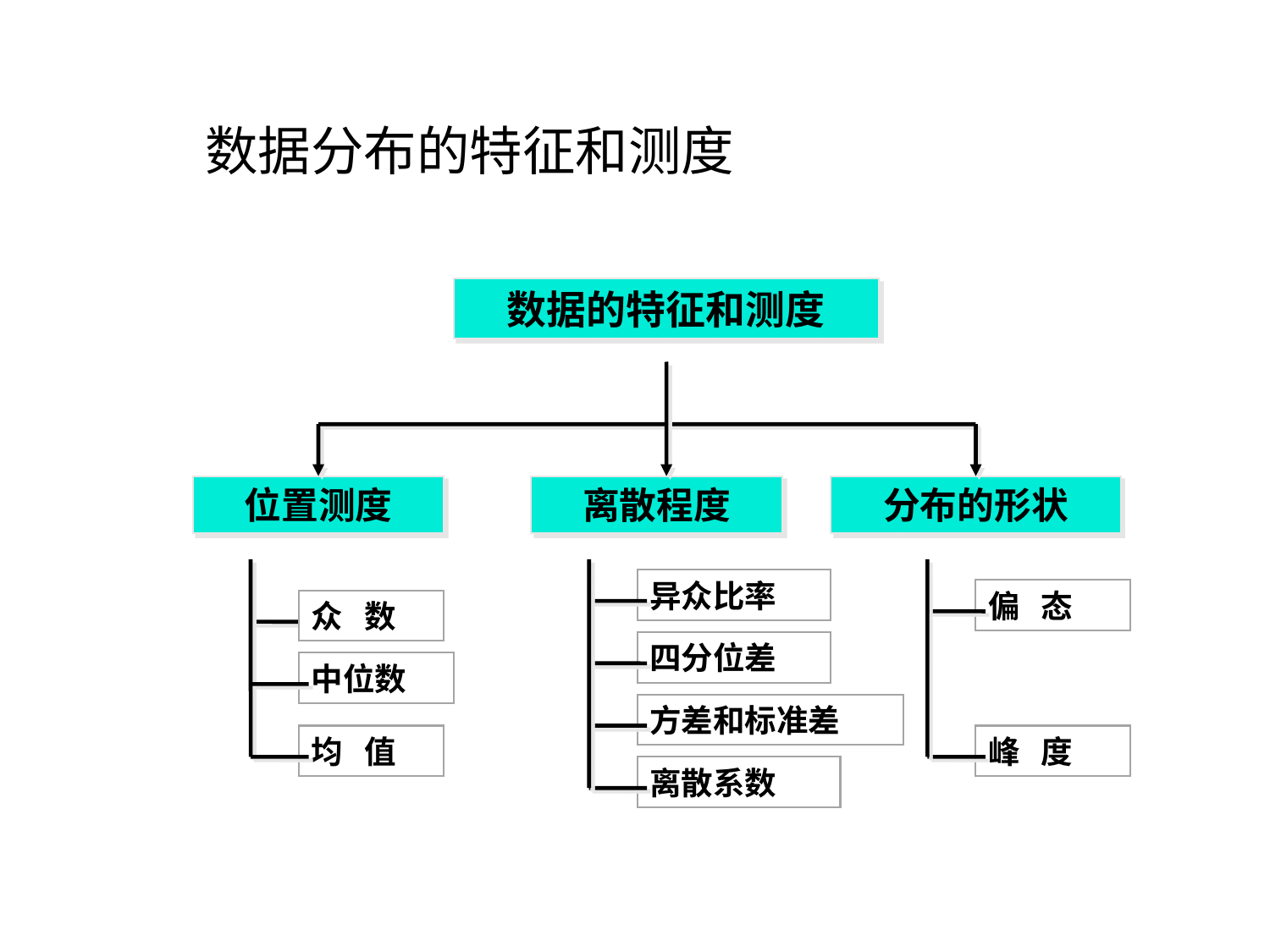

# 数据分布的特征和测度
数据的特征和测度

位置测度
离散程度
分布的形状

异众比率
偏   态
众   数

四分位差
中位数

方差和标准差
均   值

峰   度

离散系数